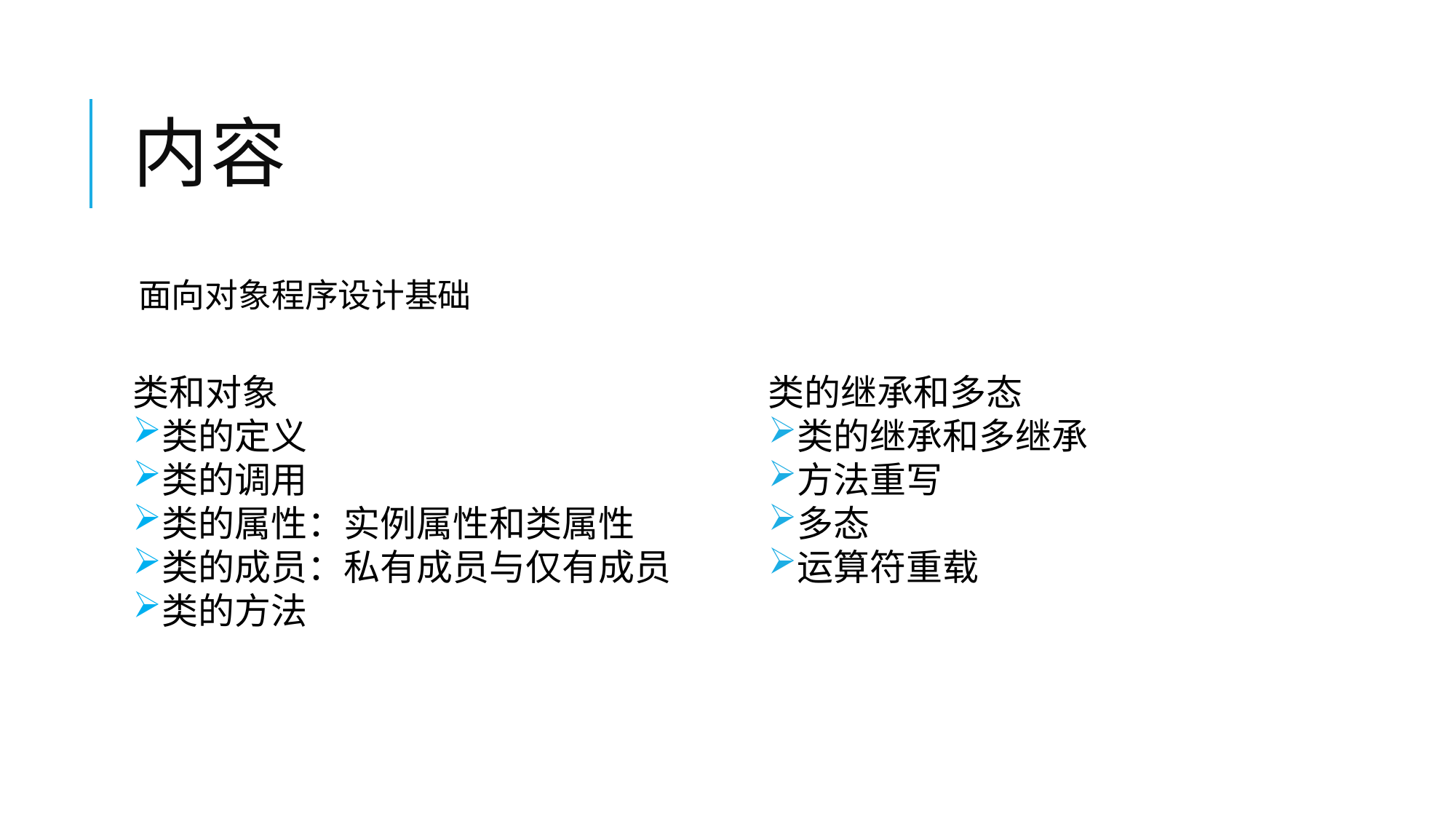

# 内容
面向对象程序设计基础

类和对象
类的定义
类的调用
类的属性：实例属性和类属性
类的成员：私有成员与仅有成员
类的方法
类的继承和多态
类的继承和多继承
方法重写
多态
运算符重载